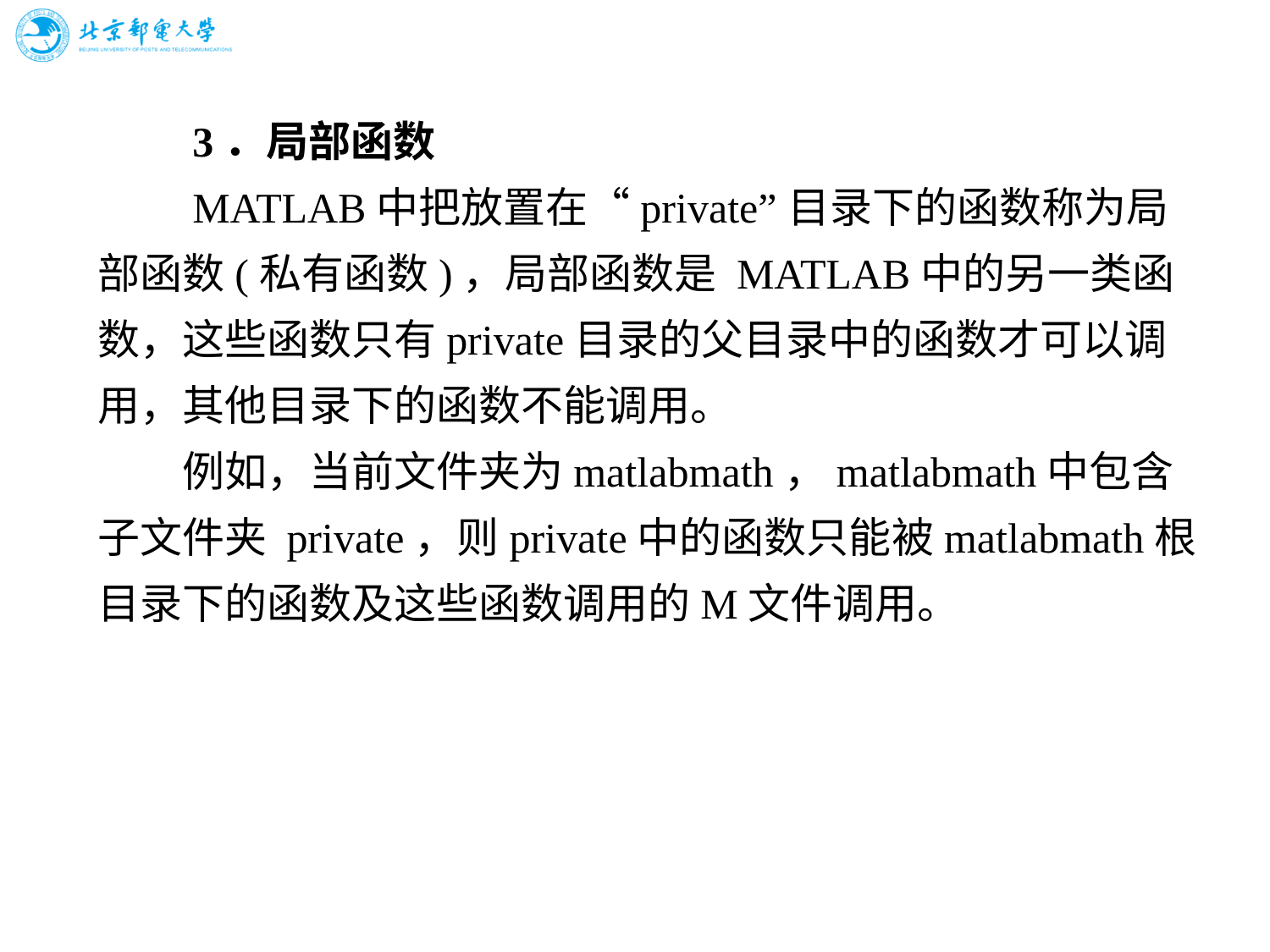

# 3．局部函数 　　MATLAB中把放置在“private”目录下的函数称为局部函数(私有函数)，局部函数是 MATLAB中的另一类函数，这些函数只有private目录的父目录中的函数才可以调用，其他目录下的函数不能调用。 　　例如，当前文件夹为matlabmath，matlabmath中包含子文件夹 private，则private中的函数只能被matlabmath根目录下的函数及这些函数调用的M文件调用。